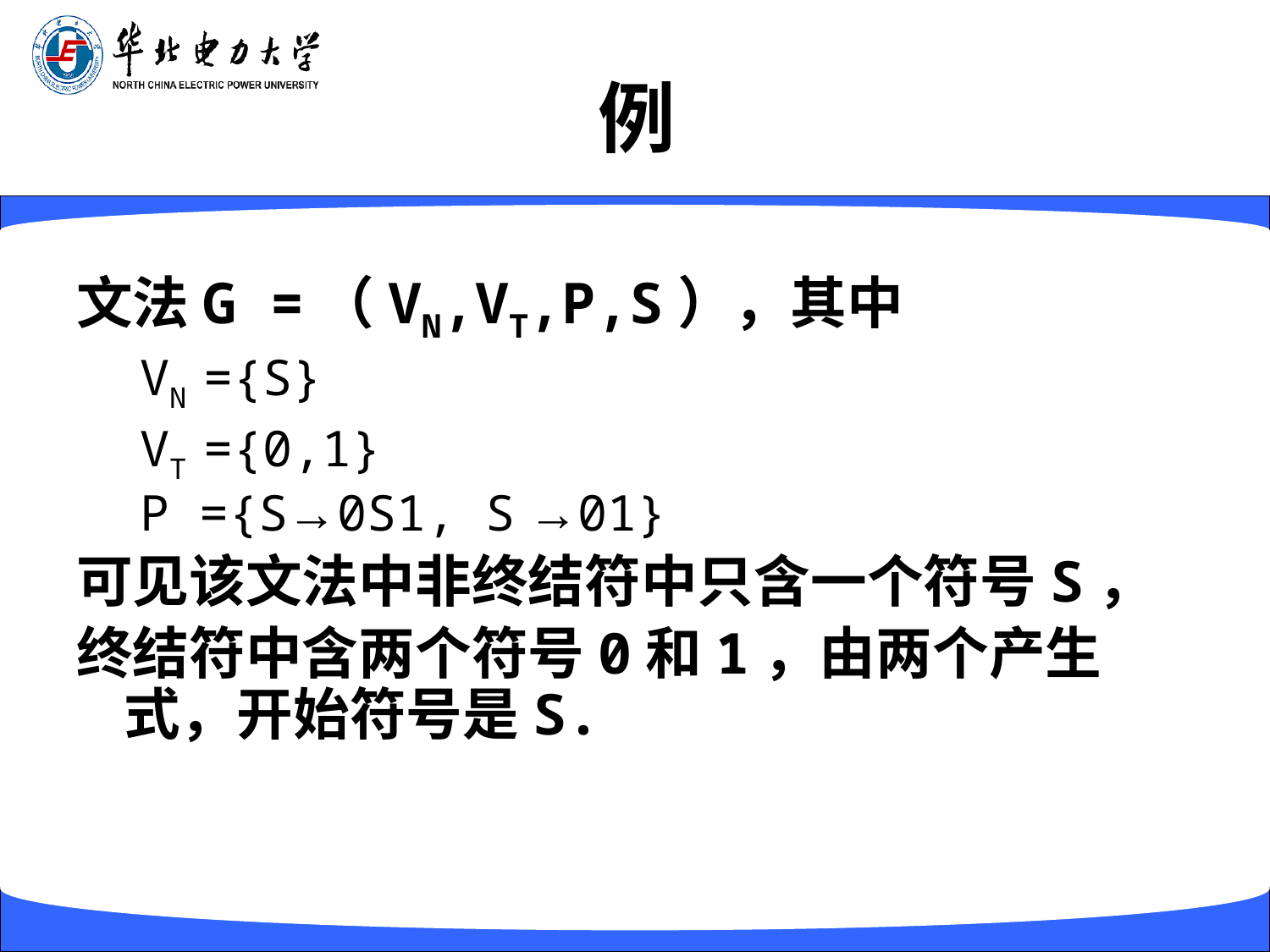

# 例
文法G =（VN,VT,P,S），其中
VN ={S}
VT ={0,1}
P ={S→0S1, S →01}
可见该文法中非终结符中只含一个符号S，
终结符中含两个符号0和1，由两个产生式，开始符号是S.